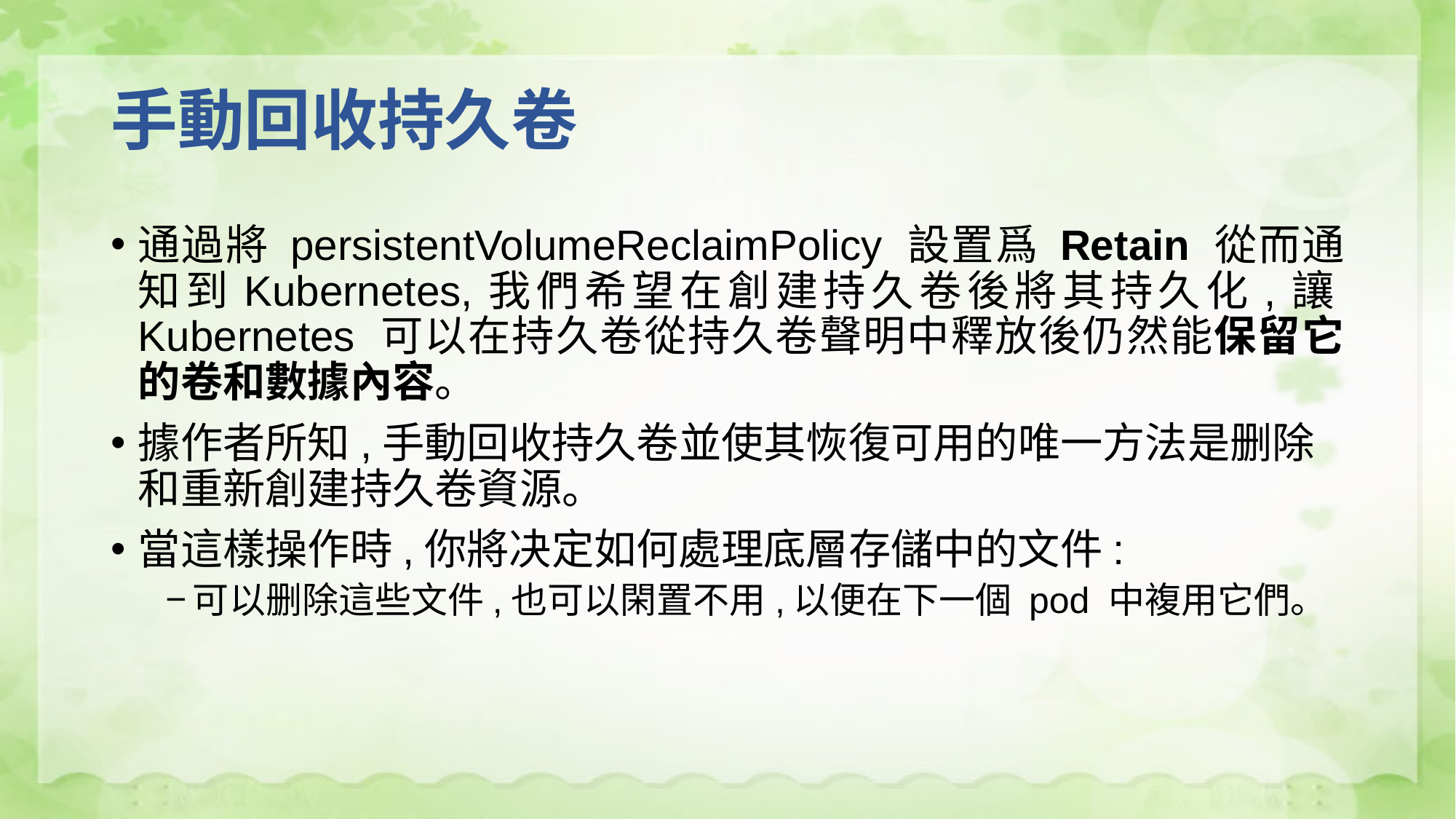

# 手動回收持久卷
通過將 persistentVolumeReclaimPolicy 設置爲 Retain 從而通知到Kubernetes,我們希望在創建持久卷後將其持久化,讓Kubernetes 可以在持久卷從持久卷聲明中釋放後仍然能保留它的卷和數據內容。
據作者所知,手動回收持久卷並使其恢復可用的唯一方法是删除和重新創建持久卷資源。
當這樣操作時,你將决定如何處理底層存儲中的文件:
可以删除這些文件,也可以閑置不用,以便在下一個 pod 中複用它們。